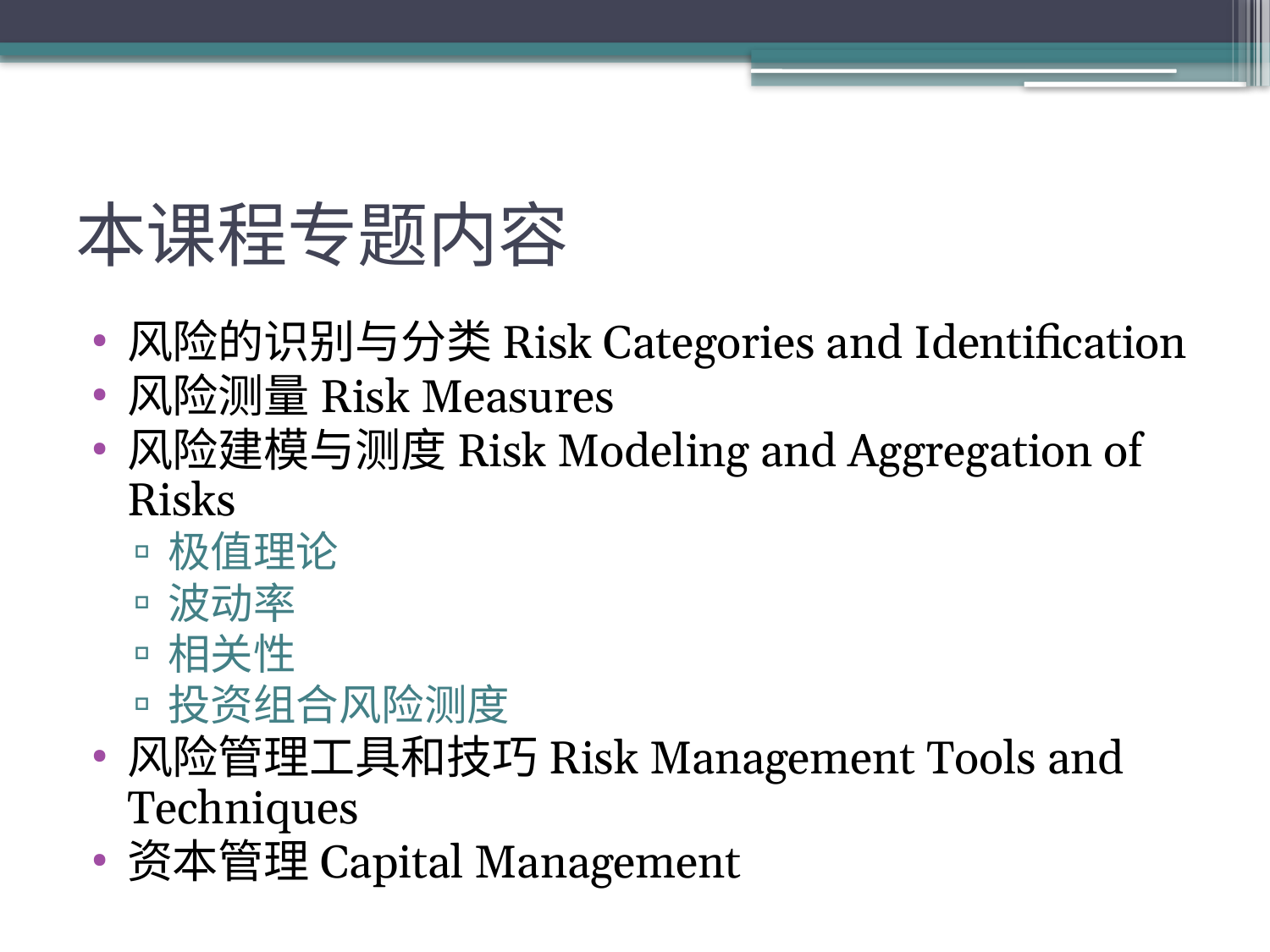

# 本课程专题内容
风险的识别与分类Risk Categories and Identification
风险测量Risk Measures
风险建模与测度Risk Modeling and Aggregation of Risks
极值理论
波动率
相关性
投资组合风险测度
风险管理工具和技巧Risk Management Tools and Techniques
资本管理Capital Management